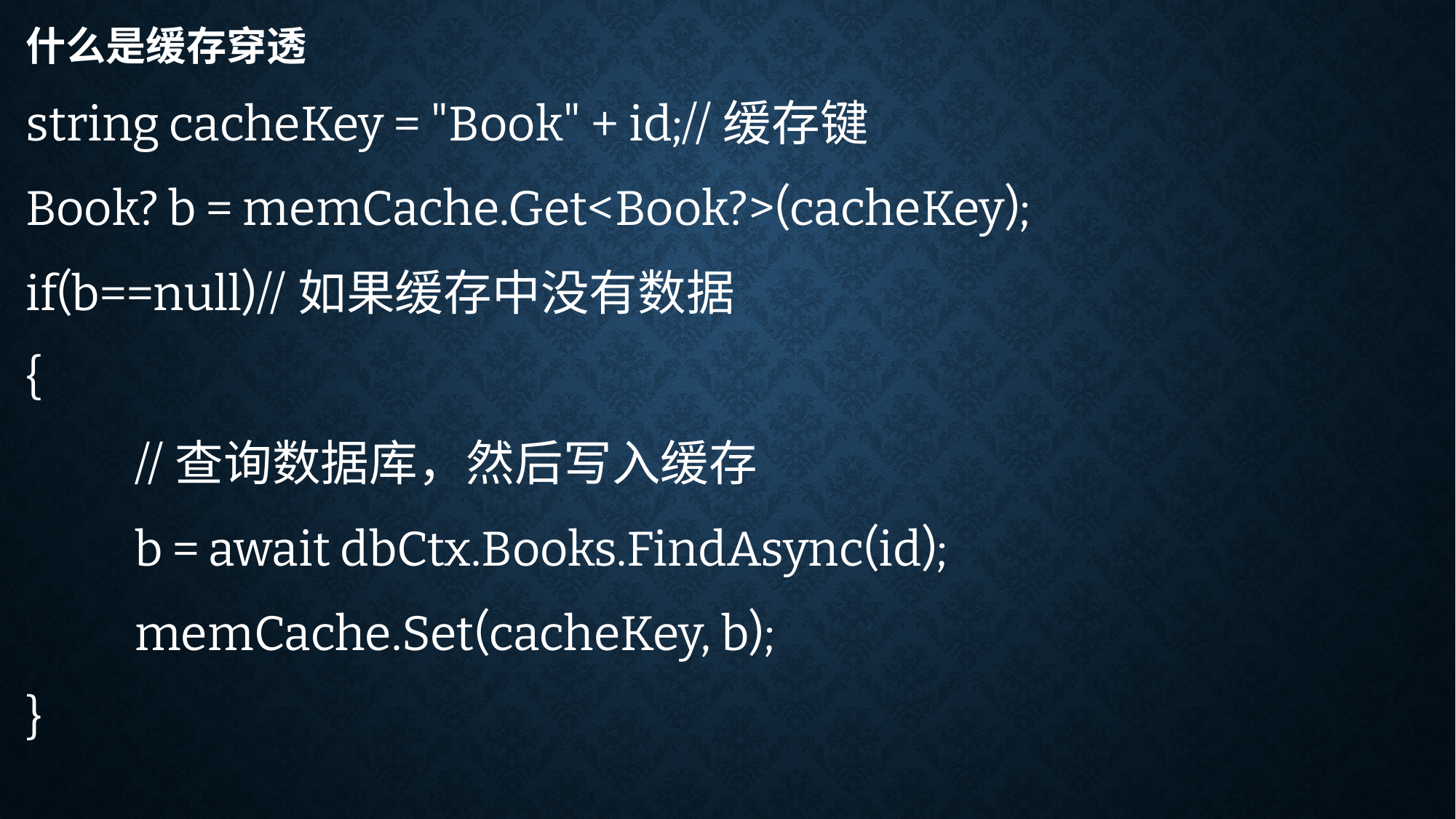

# 什么是缓存穿透
string cacheKey = "Book" + id;//缓存键
Book? b = memCache.Get<Book?>(cacheKey);
if(b==null)//如果缓存中没有数据
{
	//查询数据库，然后写入缓存
	b = await dbCtx.Books.FindAsync(id);
	memCache.Set(cacheKey, b);
}